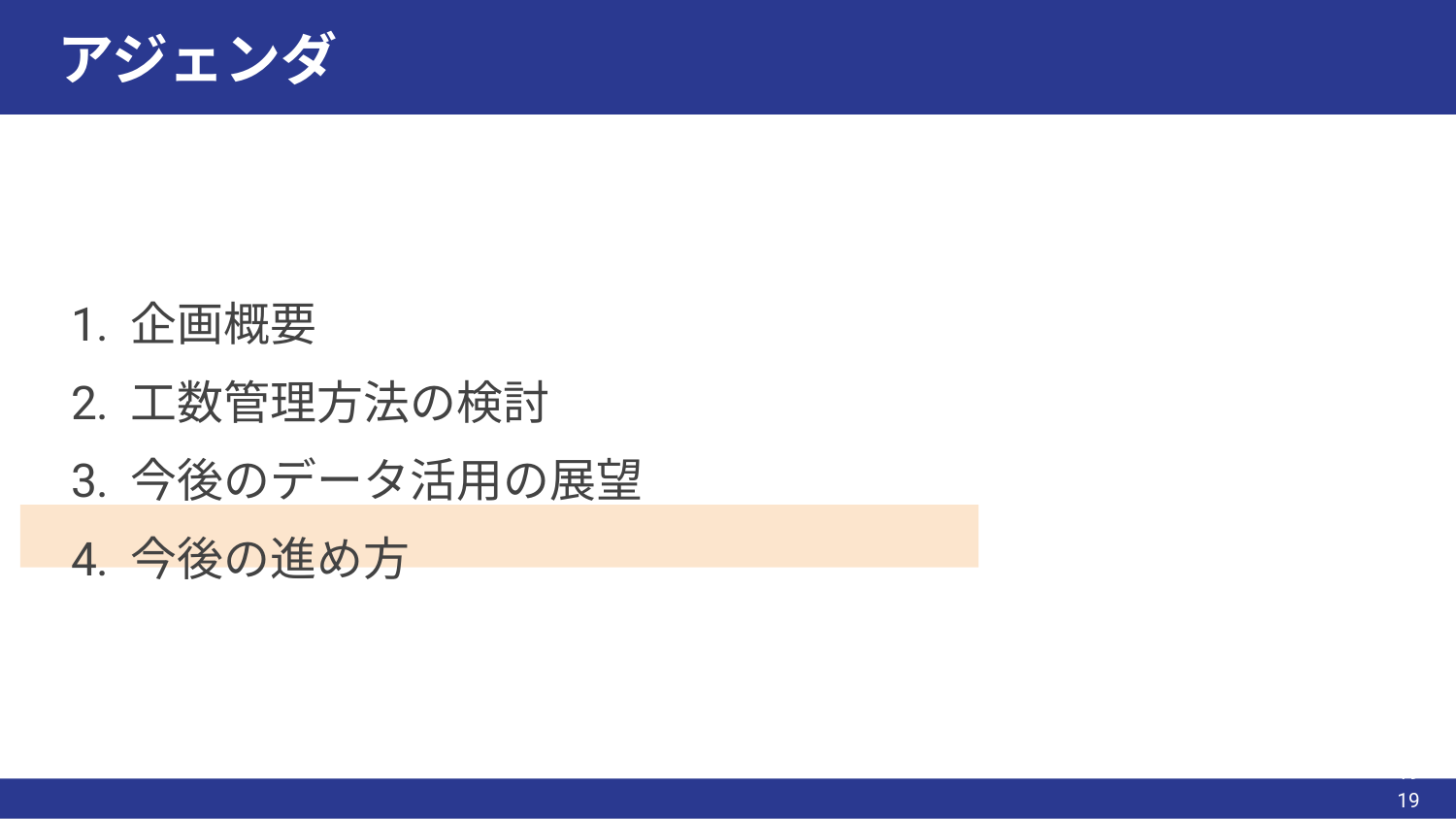

# アジェンダ
企画概要
工数管理方法の検討
今後のデータ活用の展望
今後の進め方

19
19